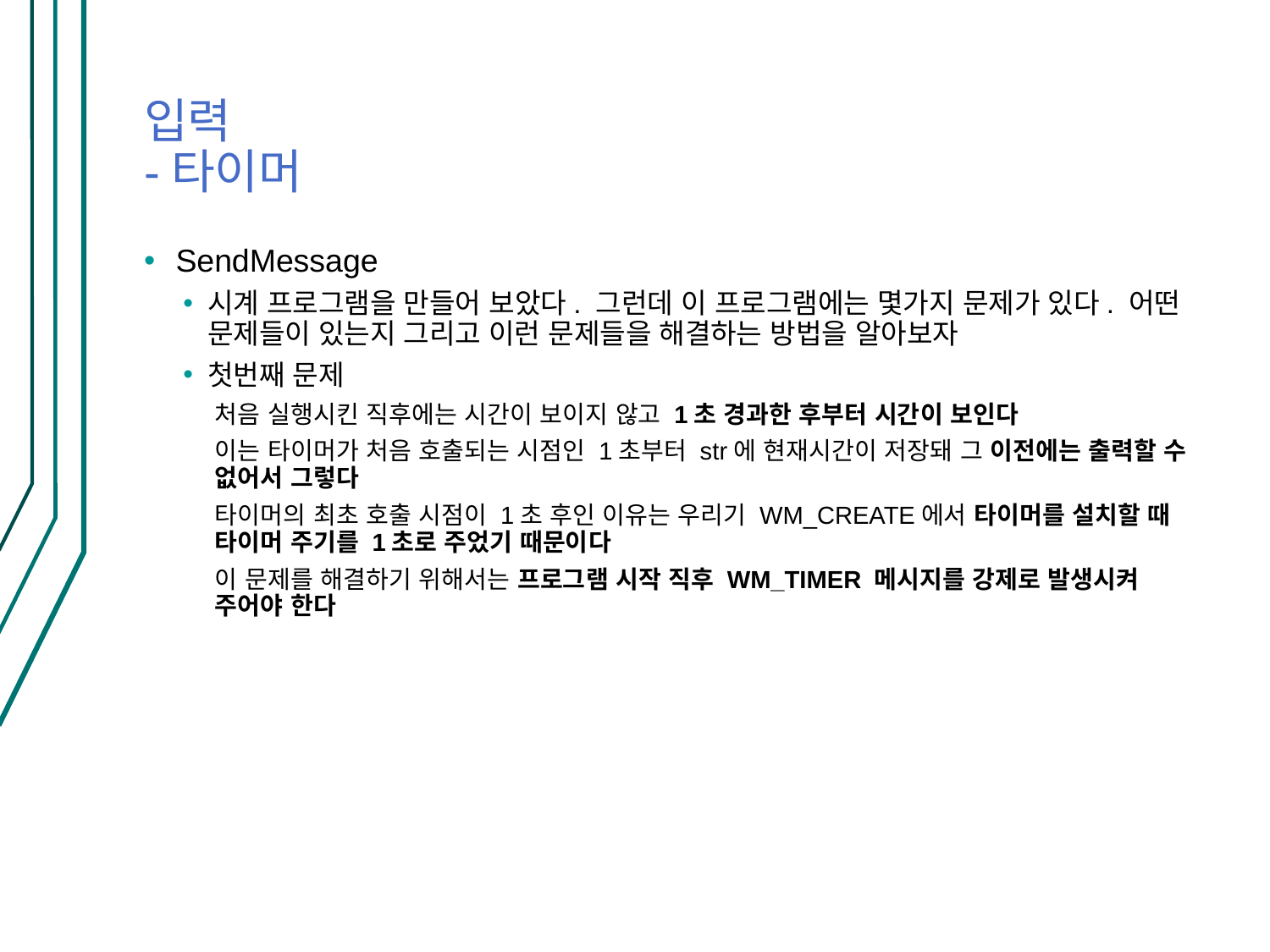

# 입력 -타이머
SendMessage
시계 프로그램을 만들어 보았다. 그런데 이 프로그램에는 몇가지 문제가 있다. 어떤 문제들이 있는지 그리고 이런 문제들을 해결하는 방법을 알아보자
첫번째 문제
처음 실행시킨 직후에는 시간이 보이지 않고 1초 경과한 후부터 시간이 보인다
이는 타이머가 처음 호출되는 시점인 1초부터 str에 현재시간이 저장돼 그 이전에는 출력할 수 없어서 그렇다
타이머의 최초 호출 시점이 1초 후인 이유는 우리기 WM_CREATE에서 타이머를 설치할 때 타이머 주기를 1초로 주었기 때문이다
이 문제를 해결하기 위해서는 프로그램 시작 직후 WM_TIMER 메시지를 강제로 발생시켜 주어야 한다